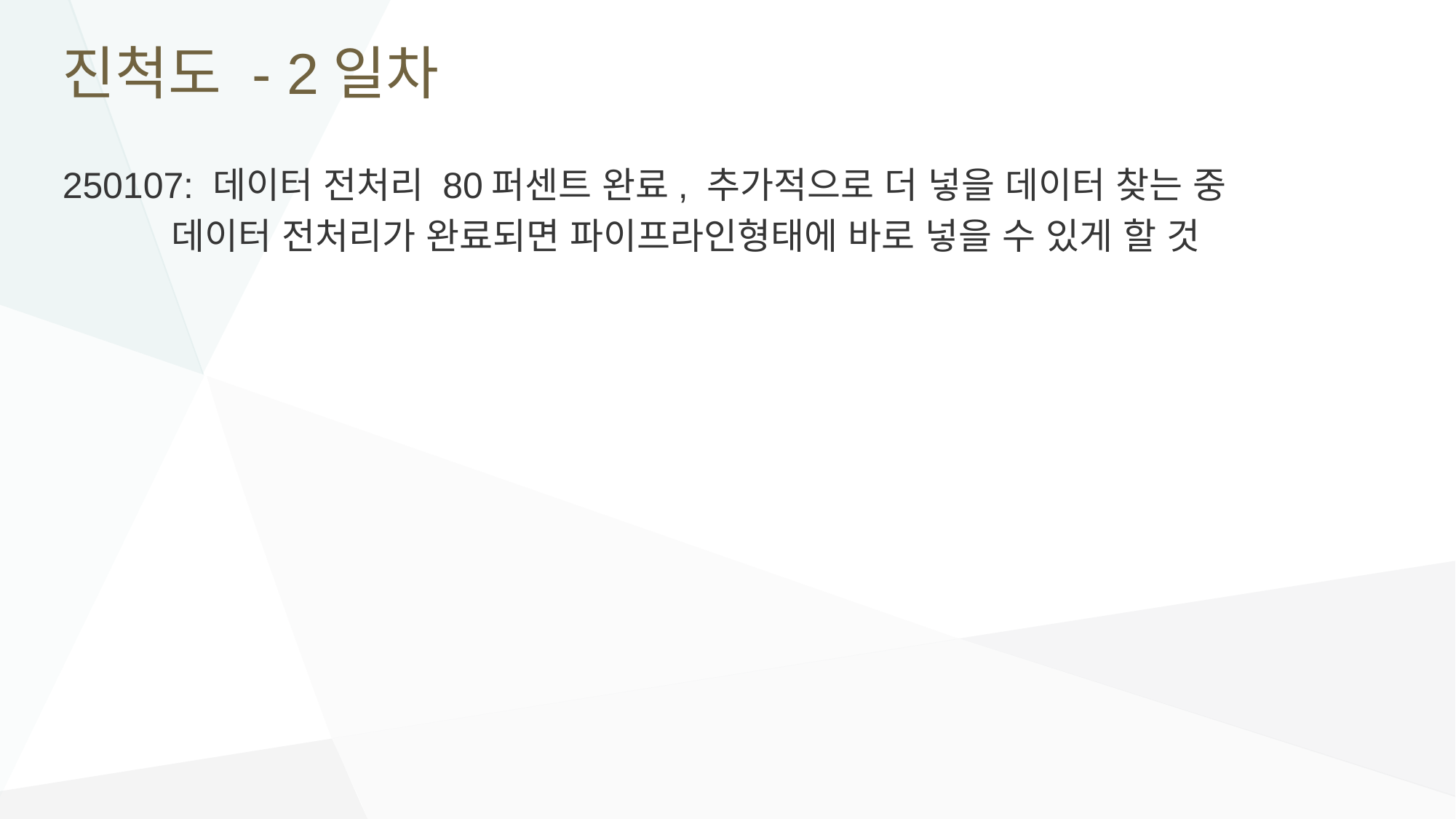

# 진척도 - 2일차
250107: 데이터 전처리 80퍼센트 완료, 추가적으로 더 넣을 데이터 찾는 중
	데이터 전처리가 완료되면 파이프라인형태에 바로 넣을 수 있게 할 것